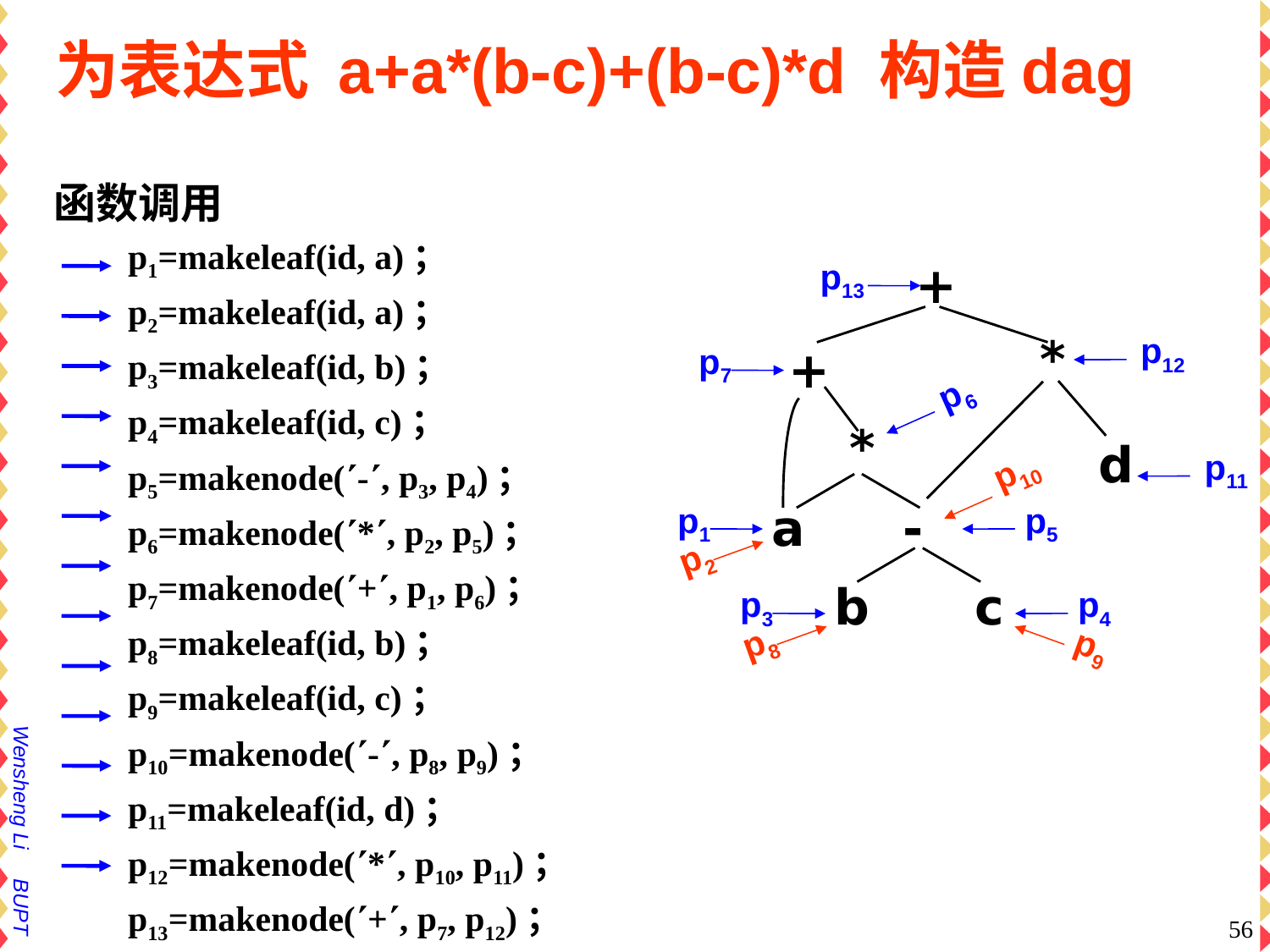

# 为表达式 a+a*(b-c)+(b-c)*d 构造dag
函数调用
p1=makeleaf(id, a)；
p2=makeleaf(id, a)；
p3=makeleaf(id, b)；
p4=makeleaf(id, c)；
p5=makenode(′-′, p3, p4)；
p6=makenode(′*′, p2, p5)；
p7=makenode(′+′, p1, p6)；
p8=makeleaf(id, b)；
p9=makeleaf(id, c)；
p10=makenode(′-′, p8, p9)；
p11=makeleaf(id, d)；
p12=makenode(′*′, p10, p11)；
p13=makenode(′+′, p7, p12)；
 p13

+

 p12

 p7

*

+

 p6

*

d
 p11

 p10

 p1

 p5

a
 -

 p2

 p3

 p4

b
c
 p8

 p9

56